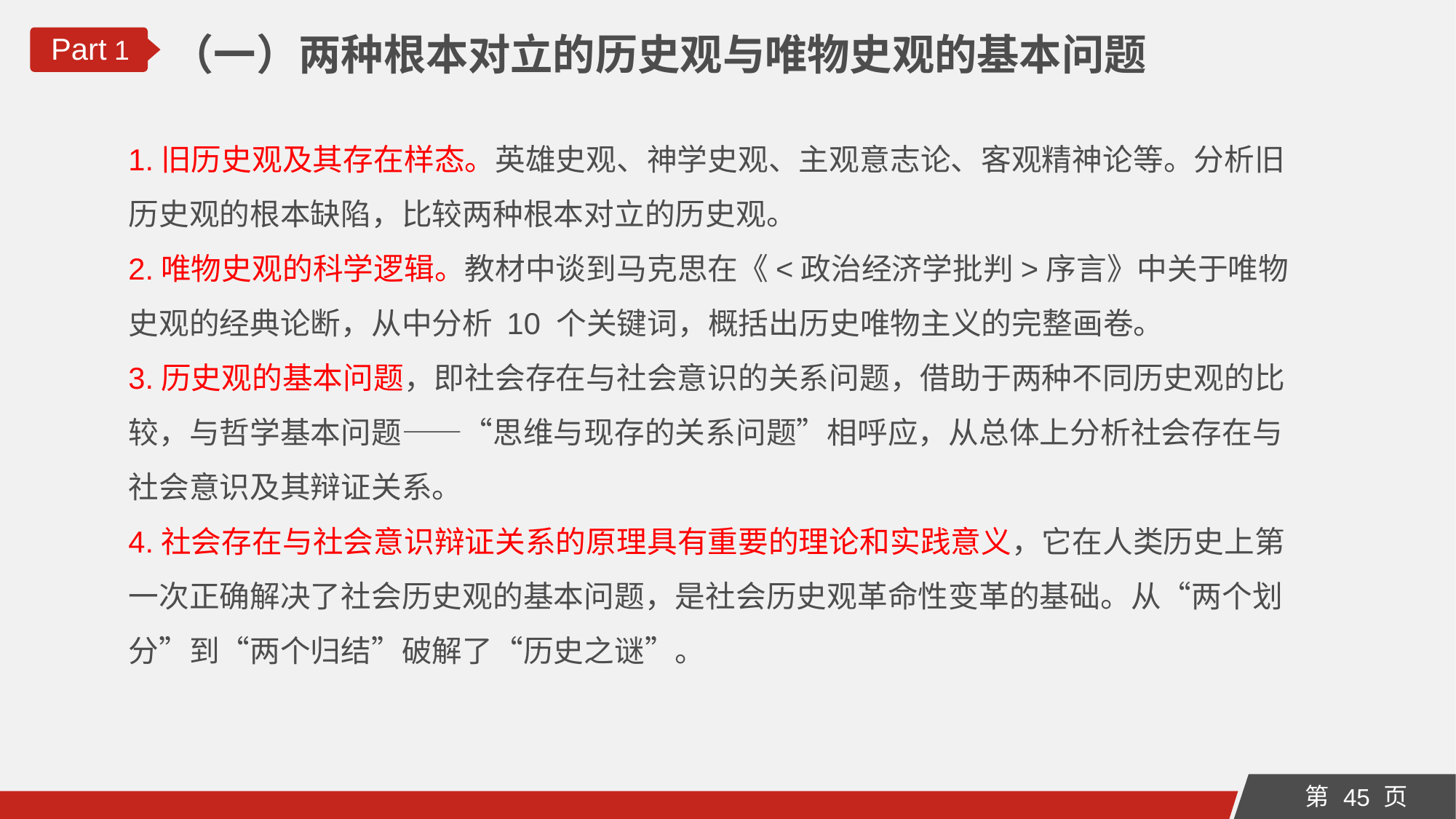

（一）两种根本对立的历史观与唯物史观的基本问题
Part 1

1.旧历史观及其存在样态。英雄史观、神学史观、主观意志论、客观精神论等。分析旧历史观的根本缺陷，比较两种根本对立的历史观。
2.唯物史观的科学逻辑。教材中谈到马克思在《<政治经济学批判>序言》中关于唯物史观的经典论断，从中分析 10 个关键词，概括出历史唯物主义的完整画卷。
3.历史观的基本问题，即社会存在与社会意识的关系问题，借助于两种不同历史观的比较，与哲学基本问题——“思维与现存的关系问题”相呼应，从总体上分析社会存在与社会意识及其辩证关系。
4.社会存在与社会意识辩证关系的原理具有重要的理论和实践意义，它在人类历史上第一次正确解决了社会历史观的基本问题，是社会历史观革命性变革的基础。从“两个划分”到“两个归结”破解了“历史之谜”。